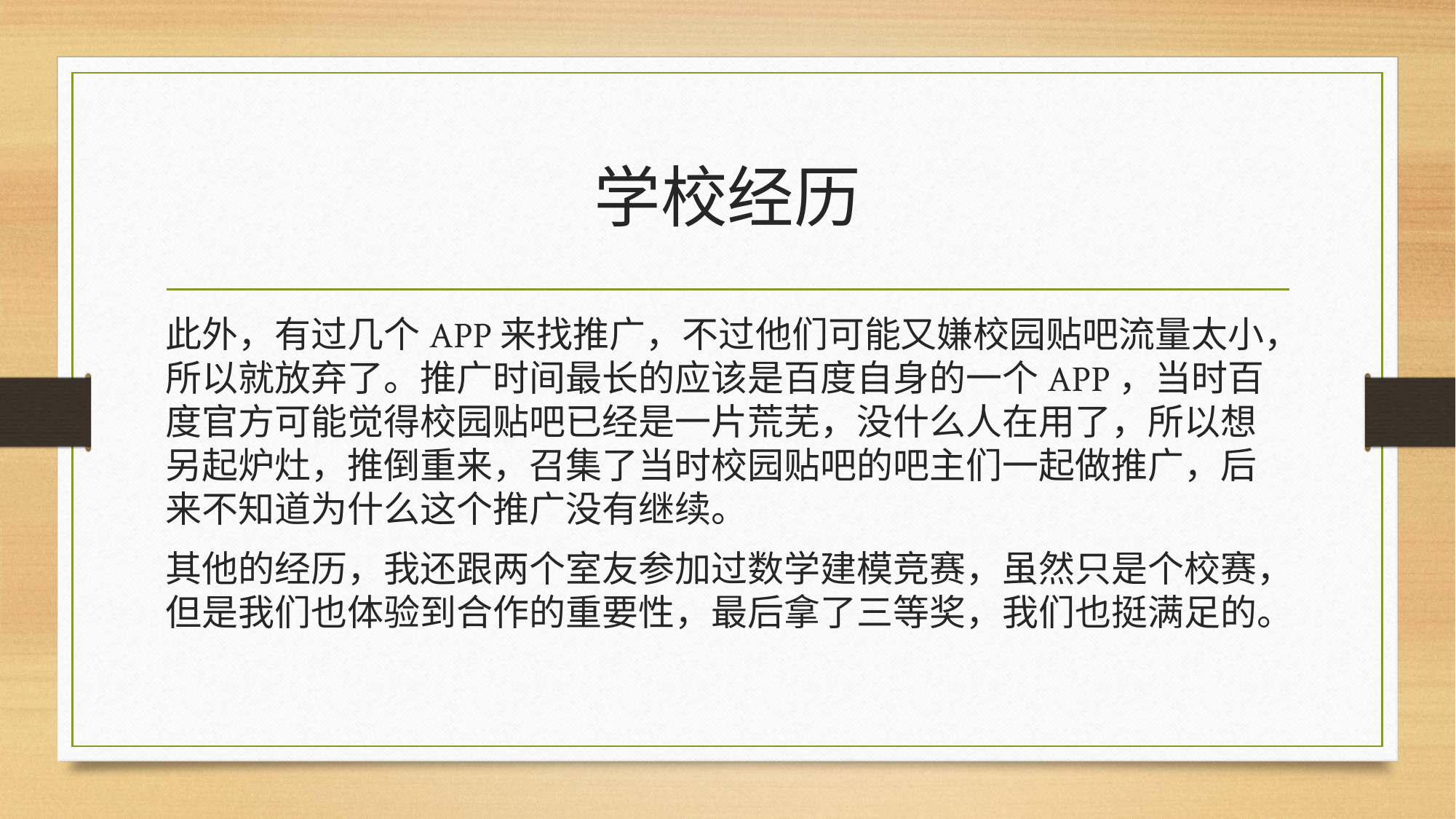

# 学校经历
此外，有过几个APP来找推广，不过他们可能又嫌校园贴吧流量太小，所以就放弃了。推广时间最长的应该是百度自身的一个APP，当时百度官方可能觉得校园贴吧已经是一片荒芜，没什么人在用了，所以想另起炉灶，推倒重来，召集了当时校园贴吧的吧主们一起做推广，后来不知道为什么这个推广没有继续。
其他的经历，我还跟两个室友参加过数学建模竞赛，虽然只是个校赛，但是我们也体验到合作的重要性，最后拿了三等奖，我们也挺满足的。